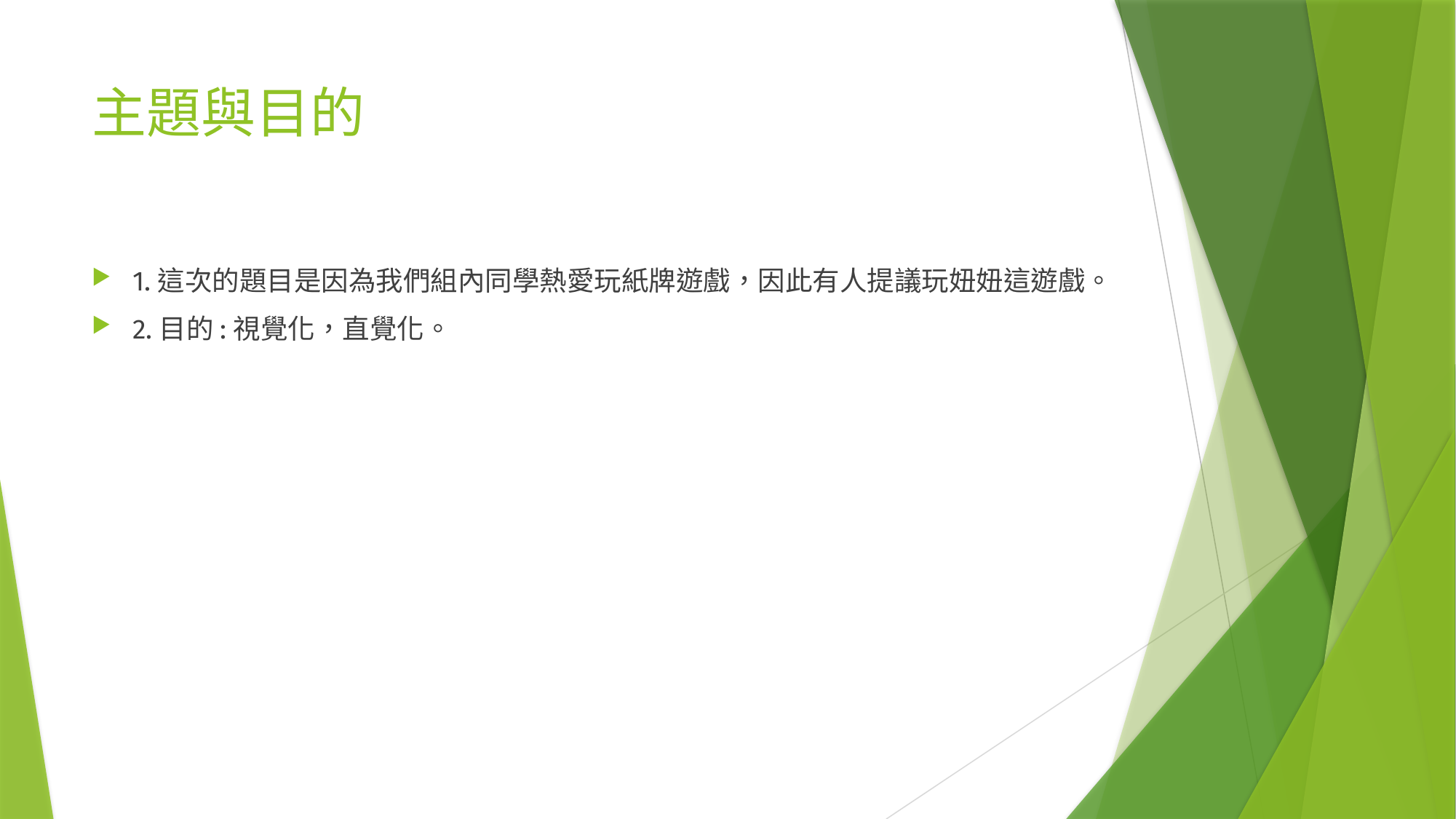

# 主題與目的
1.這次的題目是因為我們組內同學熱愛玩紙牌遊戲，因此有人提議玩妞妞這遊戲。
2.目的:視覺化，直覺化。